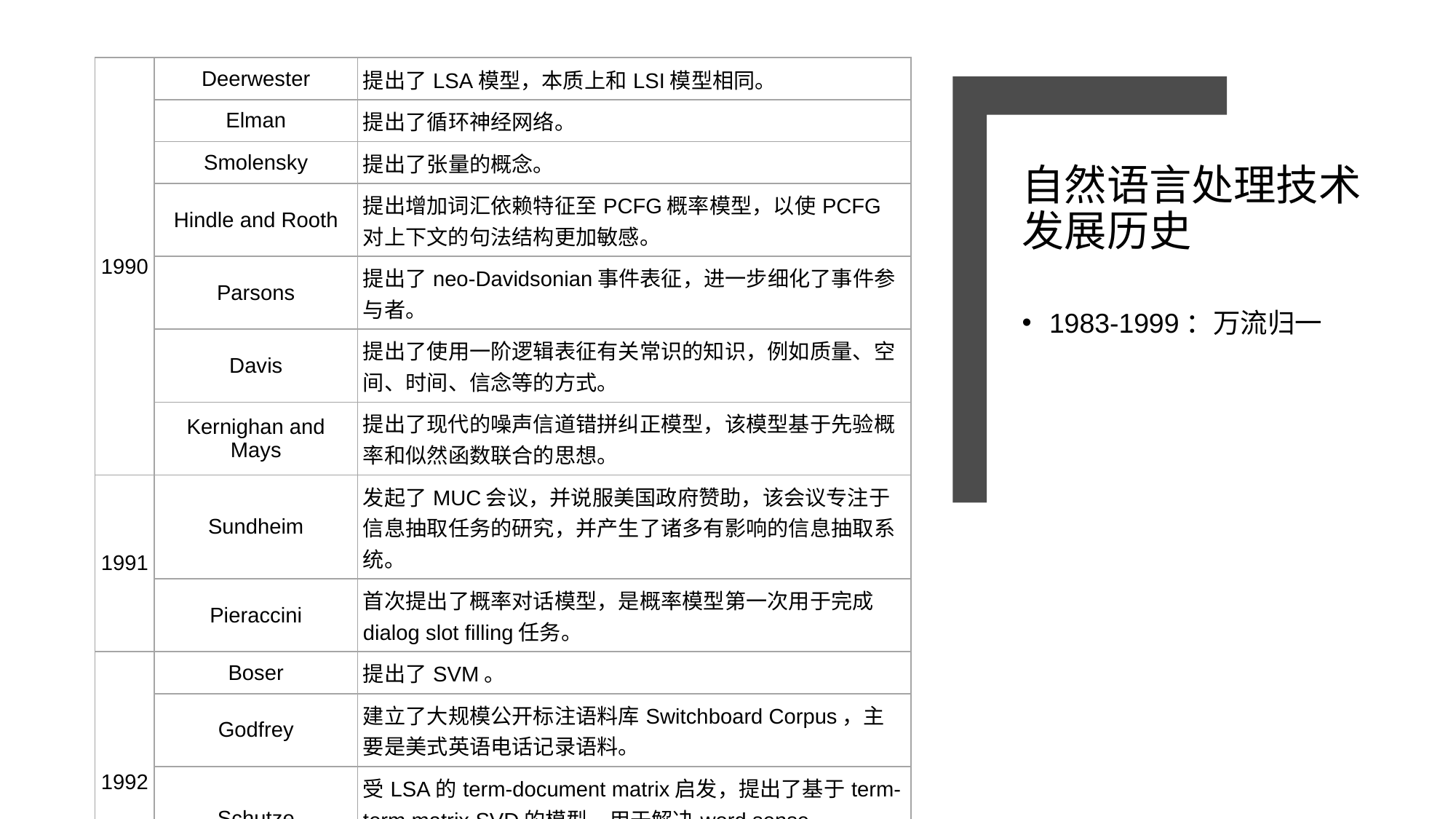

| 1990 | Deerwester | 提出了LSA模型，本质上和LSI模型相同。 |
| --- | --- | --- |
|  | Elman | 提出了循环神经网络。 |
|  | Smolensky | 提出了张量的概念。 |
|  | Hindle and Rooth | 提出增加词汇依赖特征至PCFG概率模型，以使PCFG对上下文的句法结构更加敏感。 |
|  | Parsons | 提出了neo-Davidsonian事件表征，进一步细化了事件参与者。 |
|  | Davis | 提出了使用一阶逻辑表征有关常识的知识，例如质量、空间、时间、信念等的方式。 |
|  | Kernighan and Mays | 提出了现代的噪声信道错拼纠正模型，该模型基于先验概率和似然函数联合的思想。 |
| 1991 | Sundheim | 发起了MUC会议，并说服美国政府赞助，该会议专注于信息抽取任务的研究，并产生了诸多有影响的信息抽取系统。 |
|  | Pieraccini | 首次提出了概率对话模型，是概率模型第一次用于完成dialog slot filling任务。 |
| 1992 | Boser | 提出了SVM。 |
|  | Godfrey | 建立了大规模公开标注语料库Switchboard Corpus，主要是美式英语电话记录语料。 |
|  | Schutze | 受LSA的term-document matrix启发，提出了基于term-term matrix SVD的模型，用于解决word sense disambigious。 |
|  | Hearst | 首次提出了使用半监督学习的方法进行关系抽取的算法。 |

# 自然语言处理技术发展历史
1983-1999：万流归一